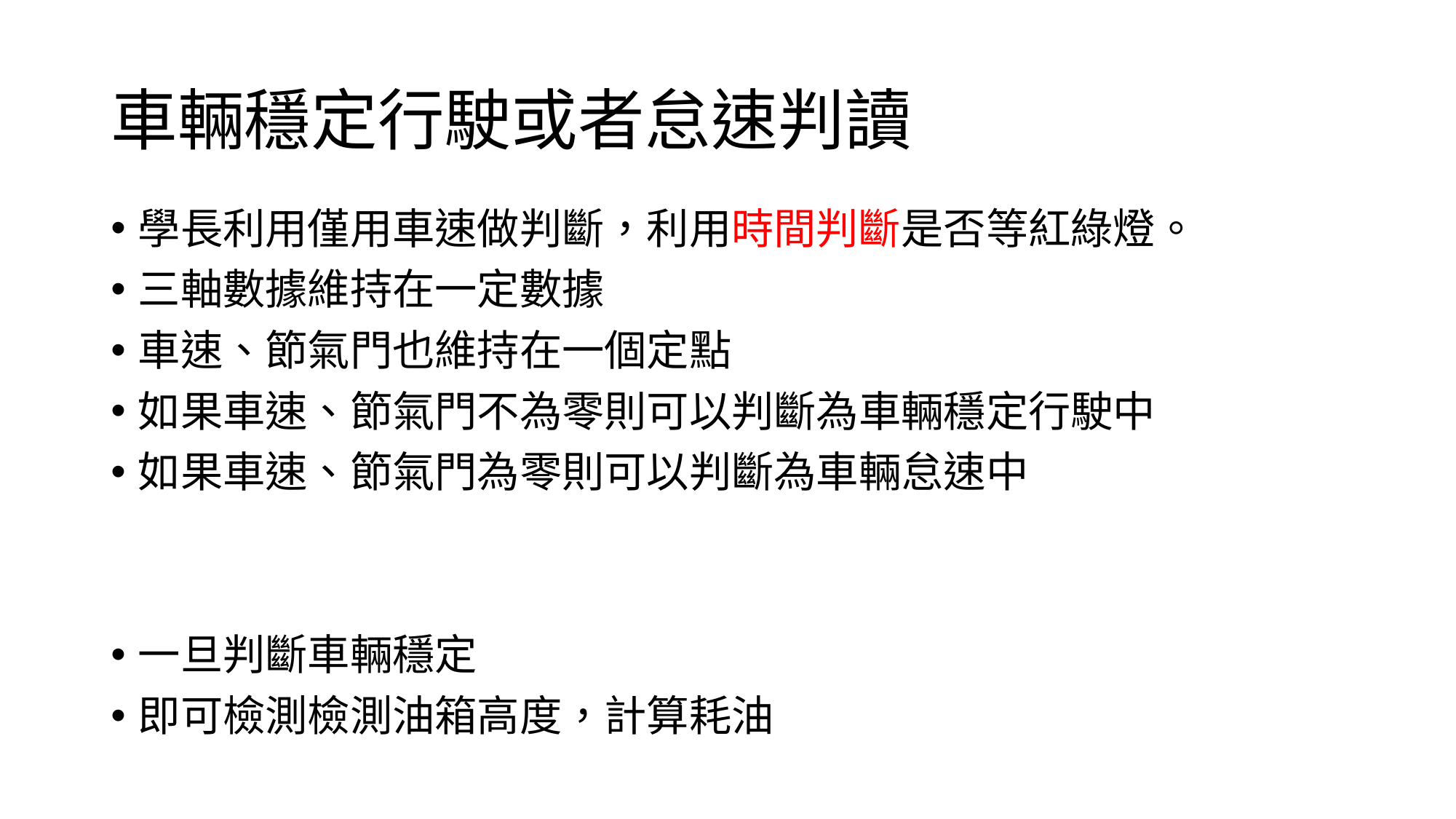

# 車輛穩定行駛或者怠速判讀
學長利用僅用車速做判斷，利用時間判斷是否等紅綠燈。
三軸數據維持在一定數據
車速、節氣門也維持在一個定點
如果車速、節氣門不為零則可以判斷為車輛穩定行駛中
如果車速、節氣門為零則可以判斷為車輛怠速中

一旦判斷車輛穩定
即可檢測檢測油箱高度，計算耗油